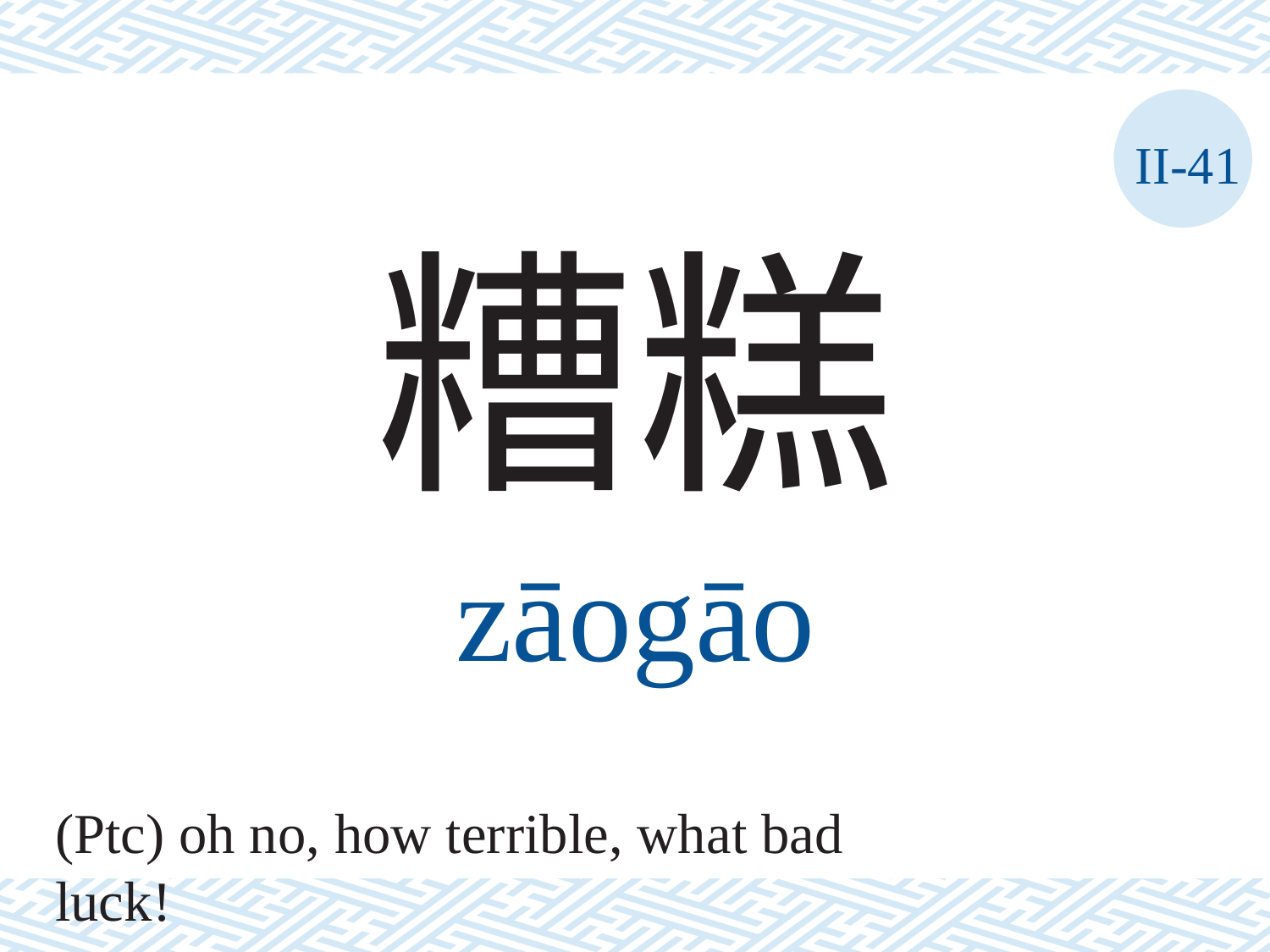

II-41
糟糕
zāogāo
(Ptc) oh no, how terrible, what bad luck!